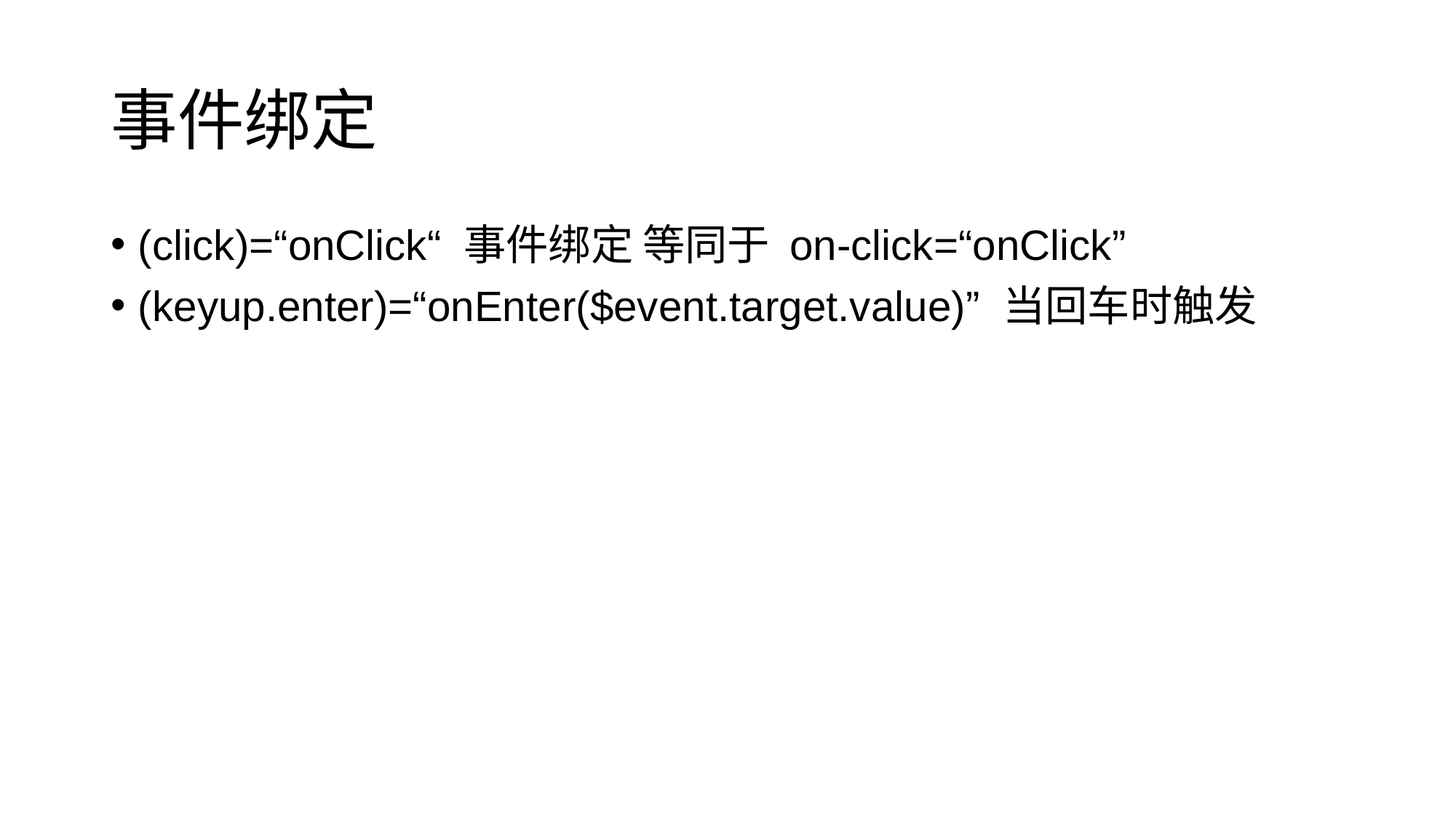

# 事件绑定
(click)=“onClick“ 事件绑定 等同于 on-click=“onClick”
(keyup.enter)=“onEnter($event.target.value)” 当回车时触发